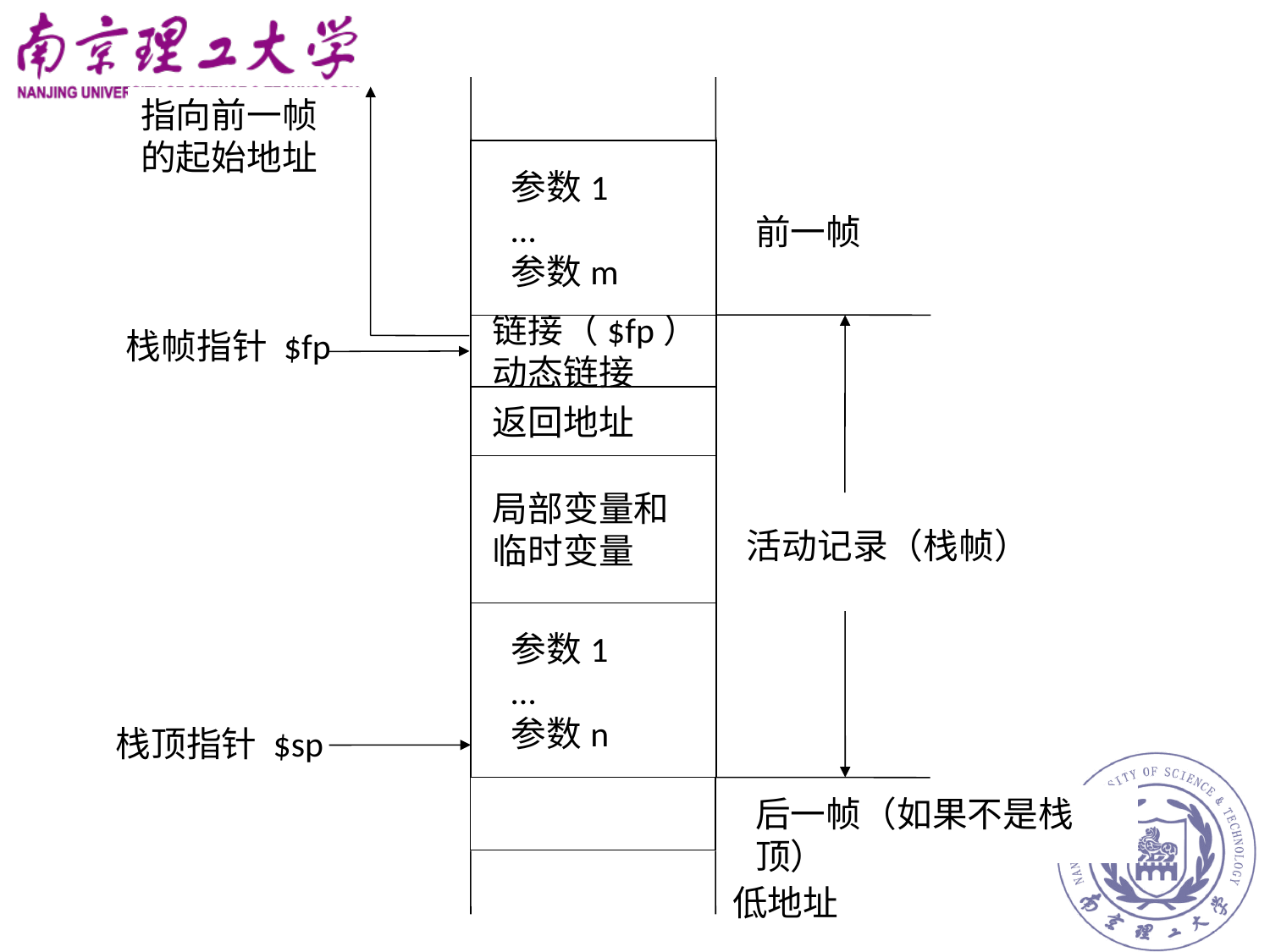

指向前一帧
的起始地址

参数1
…
参数m
前一帧
链接（$fp）
动态链接

栈帧指针 $fp

返回地址
局部变量和
临时变量
活动记录（栈帧）
参数1
…
参数n

栈顶指针 $sp

后一帧（如果不是栈顶）

低地址